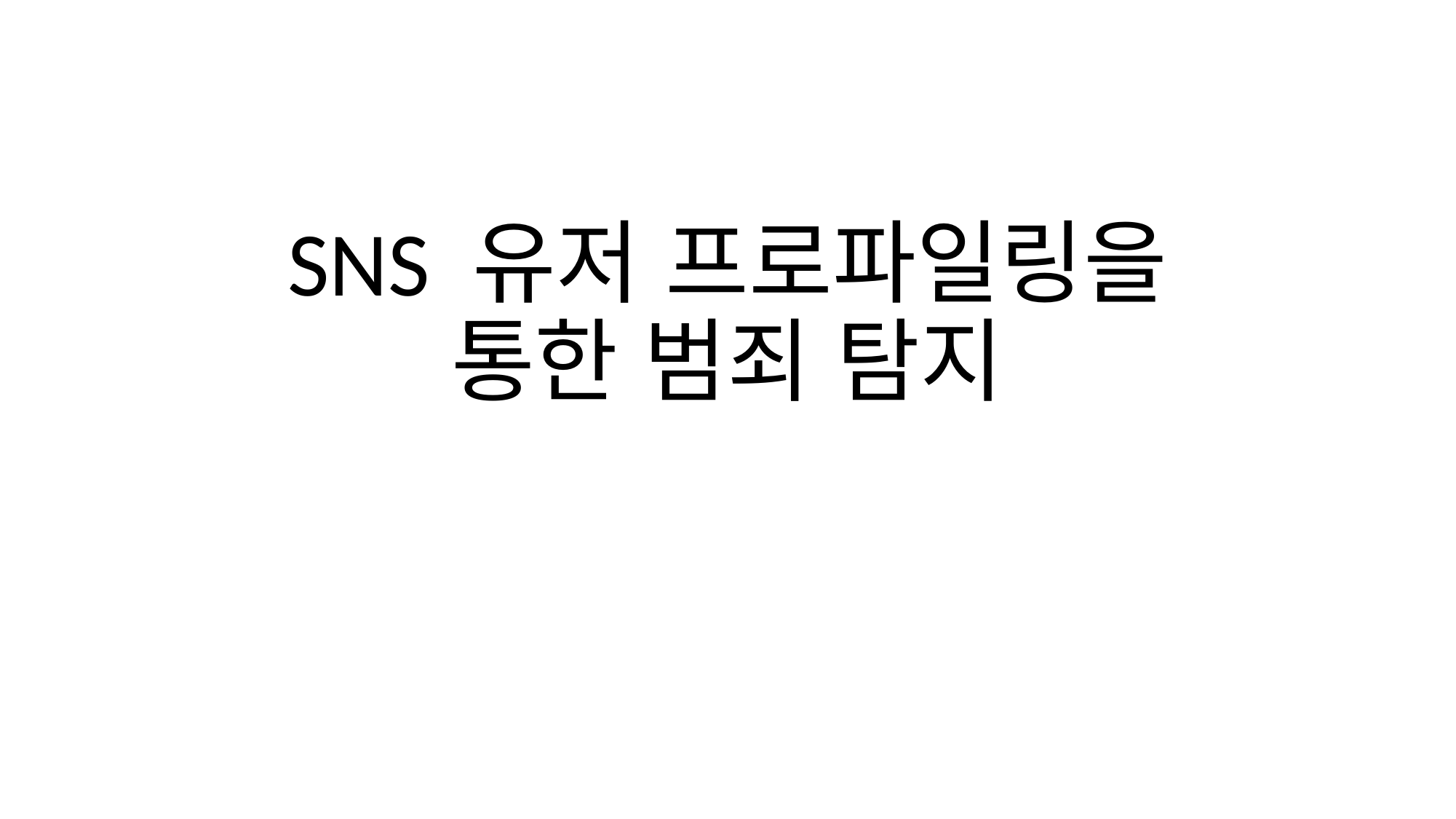

# SNS 유저 프로파일링을 통한 범죄 탐지